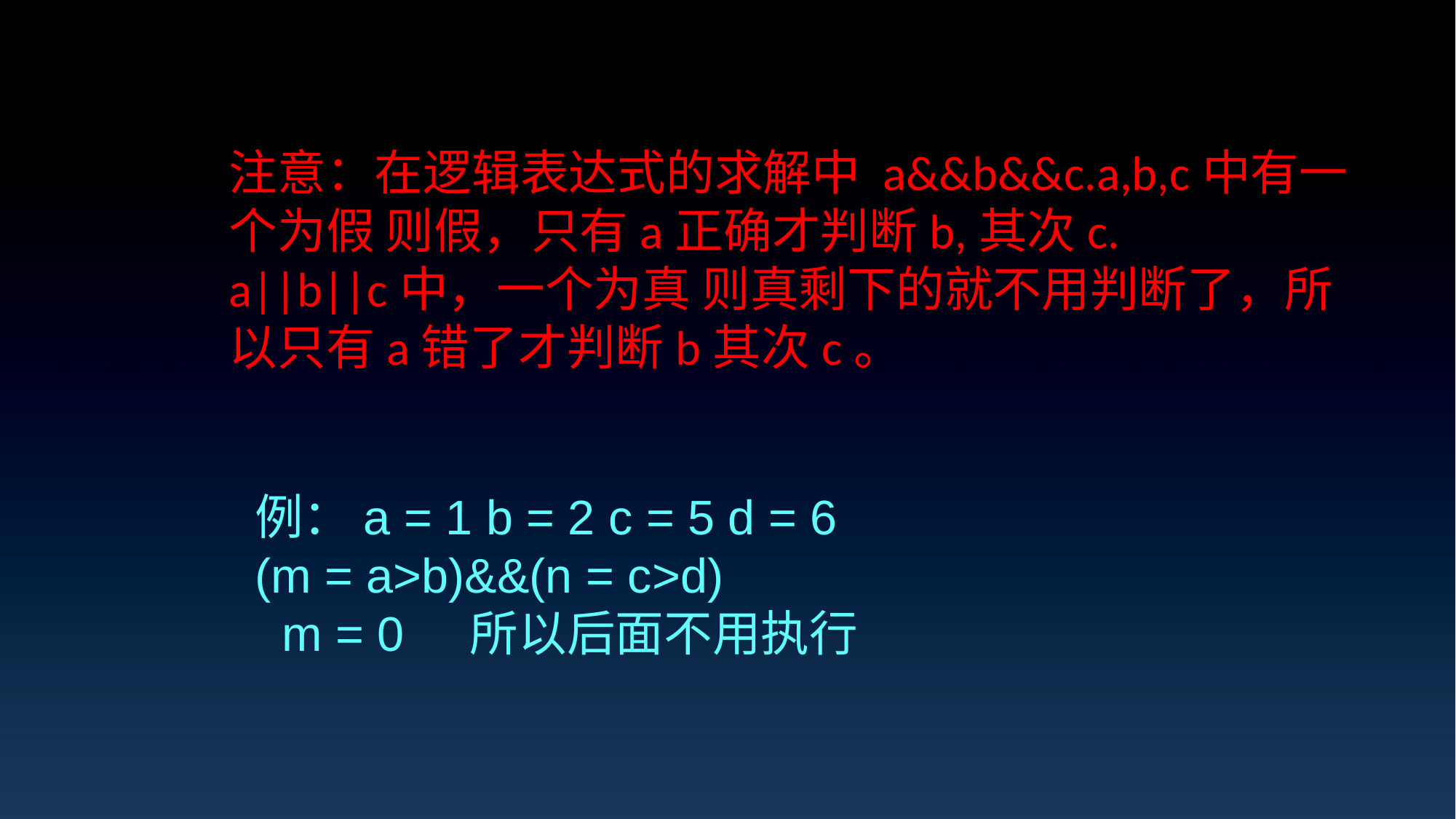

注意：在逻辑表达式的求解中 a&&b&&c.a,b,c中有一个为假 则假，只有a正确才判断b,其次c.
a||b||c中，一个为真 则真剩下的就不用判断了，所以只有a错了才判断b其次c。
e7d195523061f1c0205959036996ad55c215b892a7aac5c0B9ADEF7896FB48F2EF97163A2DE1401E1875DEDC438B7864AD24CA23553DBBBD975DAF4CAD4A2592689FFB6CEE59FFA55B2702D0E5EE29CD908F8B157BF8F8399D08F01223CB0B1EBC5650C3AFE340F4E4722CA93B5E940EF49FBB9E99B7DC58FDDEFD6852FB47095B54E1558E4D4F7E
例：a = 1 b = 2 c = 5 d = 6
(m = a>b)&&(n = c>d)
  m = 0    所以后面不用执行